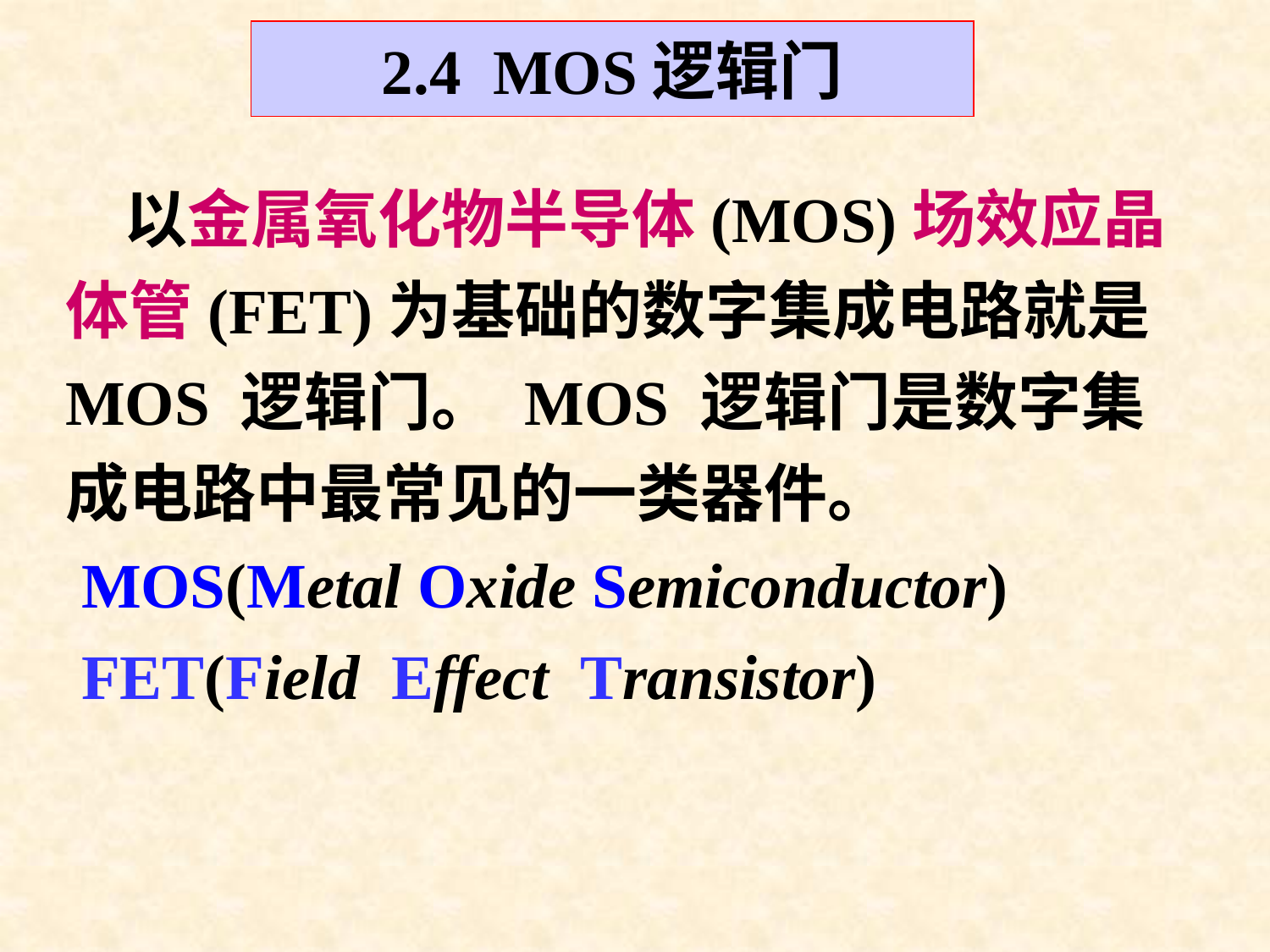

2.4  MOS逻辑门
   以金属氧化物半导体(MOS)场效应晶体管(FET)为基础的数字集成电路就是 MOS 逻辑门。 MOS 逻辑门是数字集成电路中最常见的一类器件。
 MOS(Metal Oxide Semiconductor)
 FET(Field  Effect  Transistor)
36